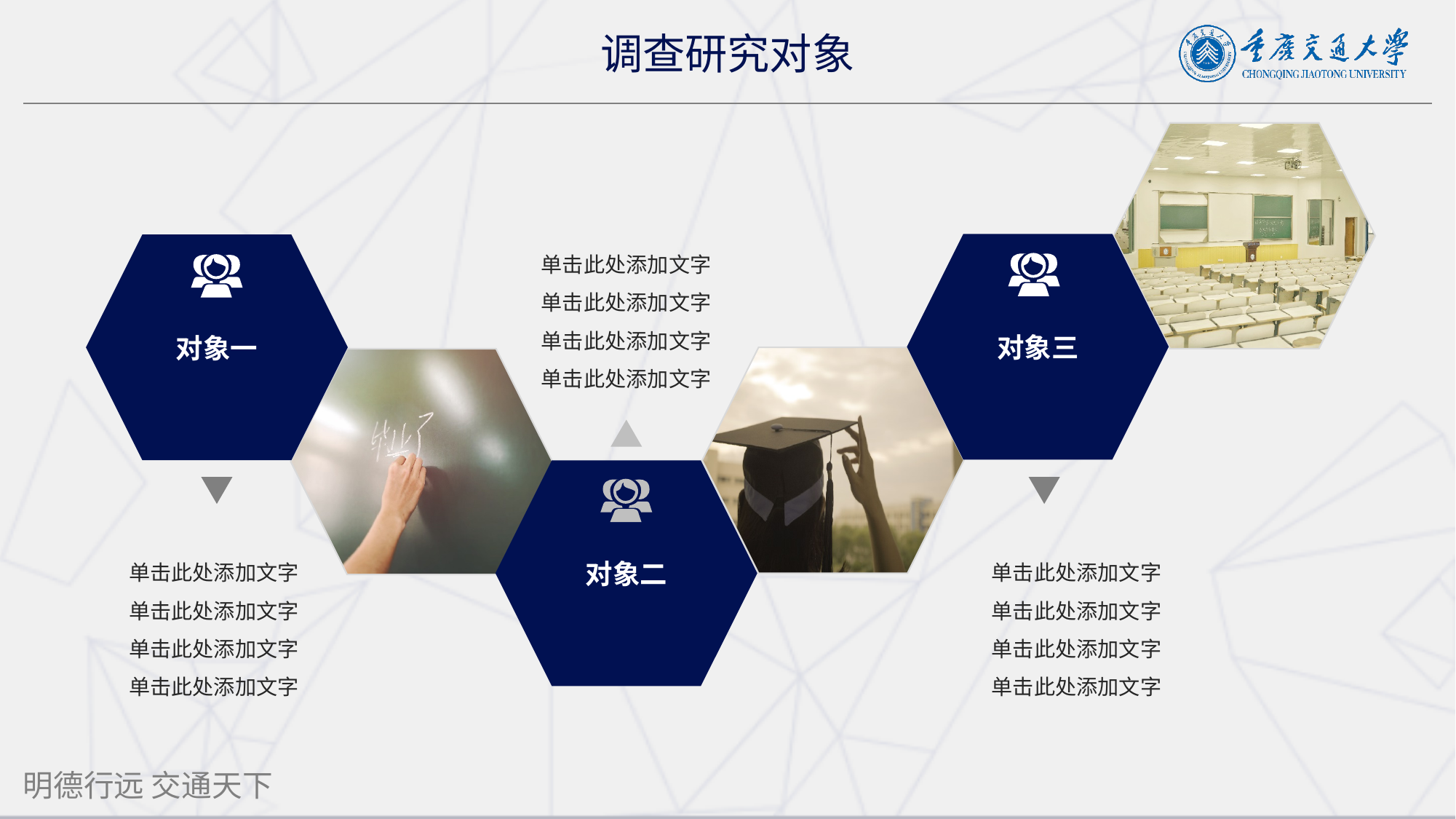

调查研究对象

单击此处添加文字
单击此处添加文字
单击此处添加文字
单击此处添加文字
对象三

对象一

对象二

单击此处添加文字
单击此处添加文字
单击此处添加文字
单击此处添加文字
单击此处添加文字
单击此处添加文字
单击此处添加文字
单击此处添加文字